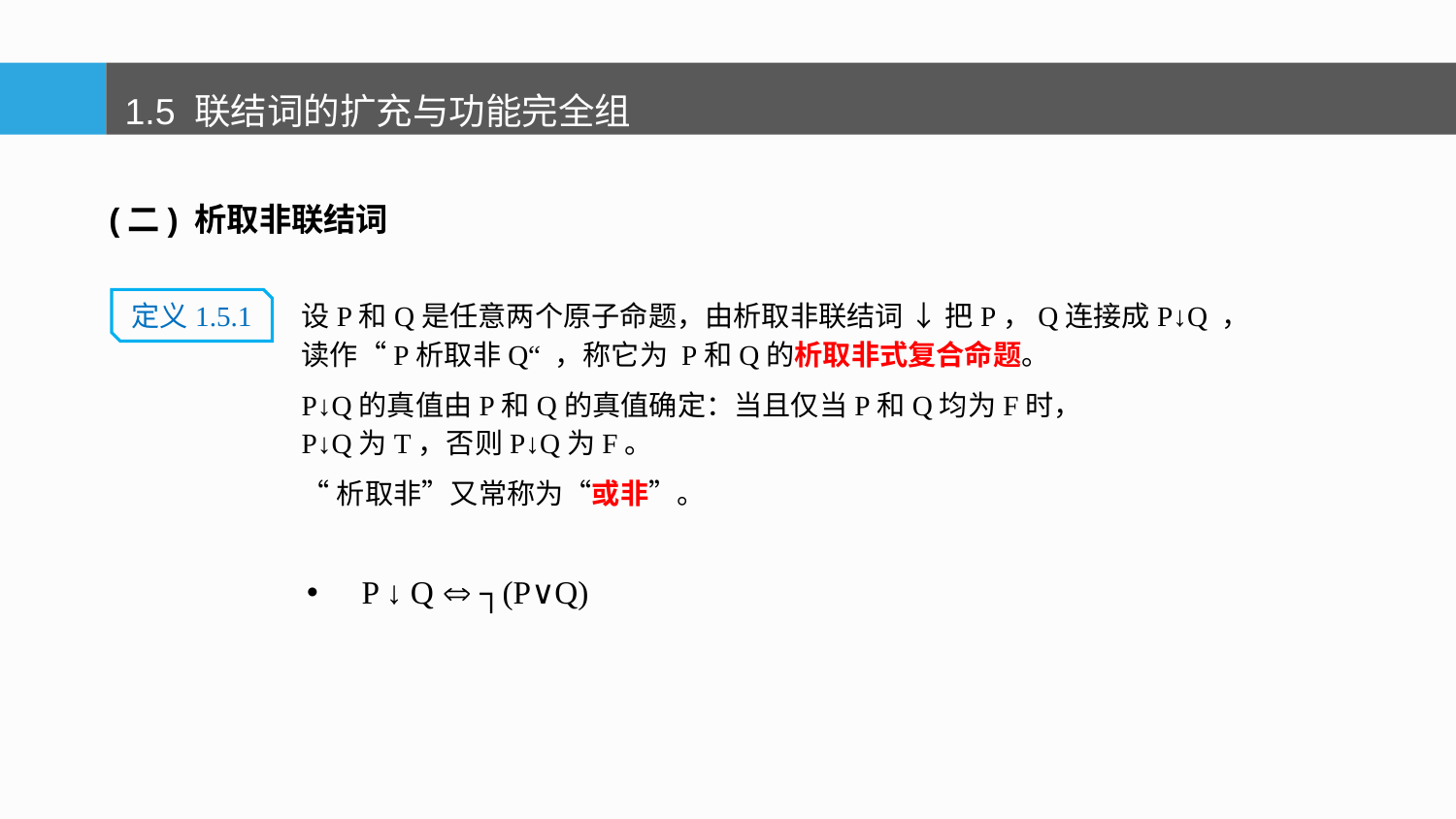

1.5 联结词的扩充与功能完全组

(二) 析取非联结词
设P和Q是任意两个原子命题，由析取非联结词 ↓ 把P，Q连接成P↓Q ，
读作“P析取非Q“ ，称它为 P和Q的析取非式复合命题。
P↓Q的真值由P和Q的真值确定：当且仅当P和Q均为F时，
P↓Q为T，否则P↓Q为F。
“析取非”又常称为“或非”。

定义1.5.1
P ↓ Q ⇔ ┐(P∨Q)